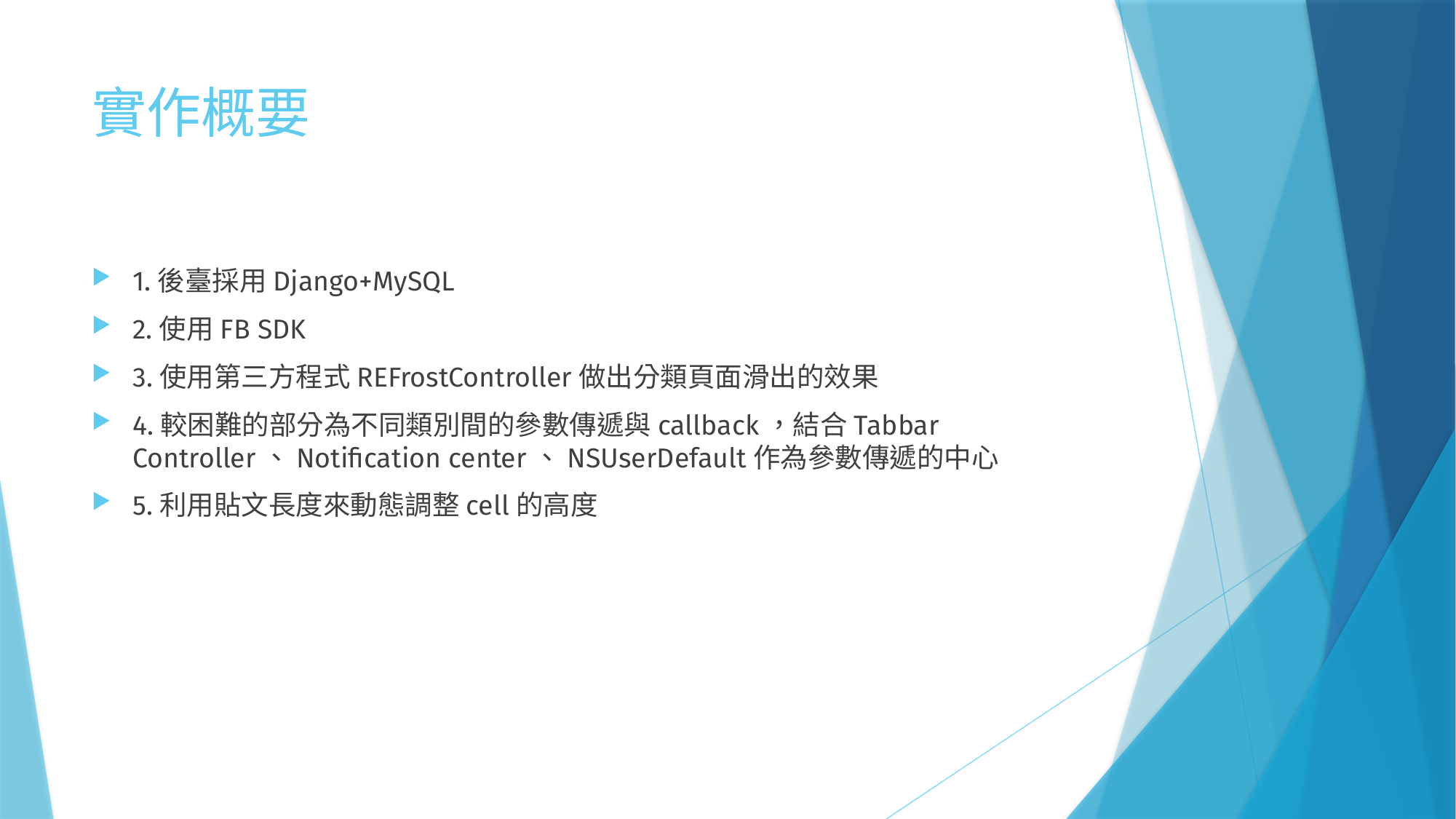

# 實作概要
1.後臺採用Django+MySQL
2.使用FB SDK
3.使用第三方程式REFrostController做出分類頁面滑出的效果
4.較困難的部分為不同類別間的參數傳遞與callback，結合Tabbar Controller、Notification center、NSUserDefault作為參數傳遞的中心
5.利用貼文長度來動態調整cell的高度